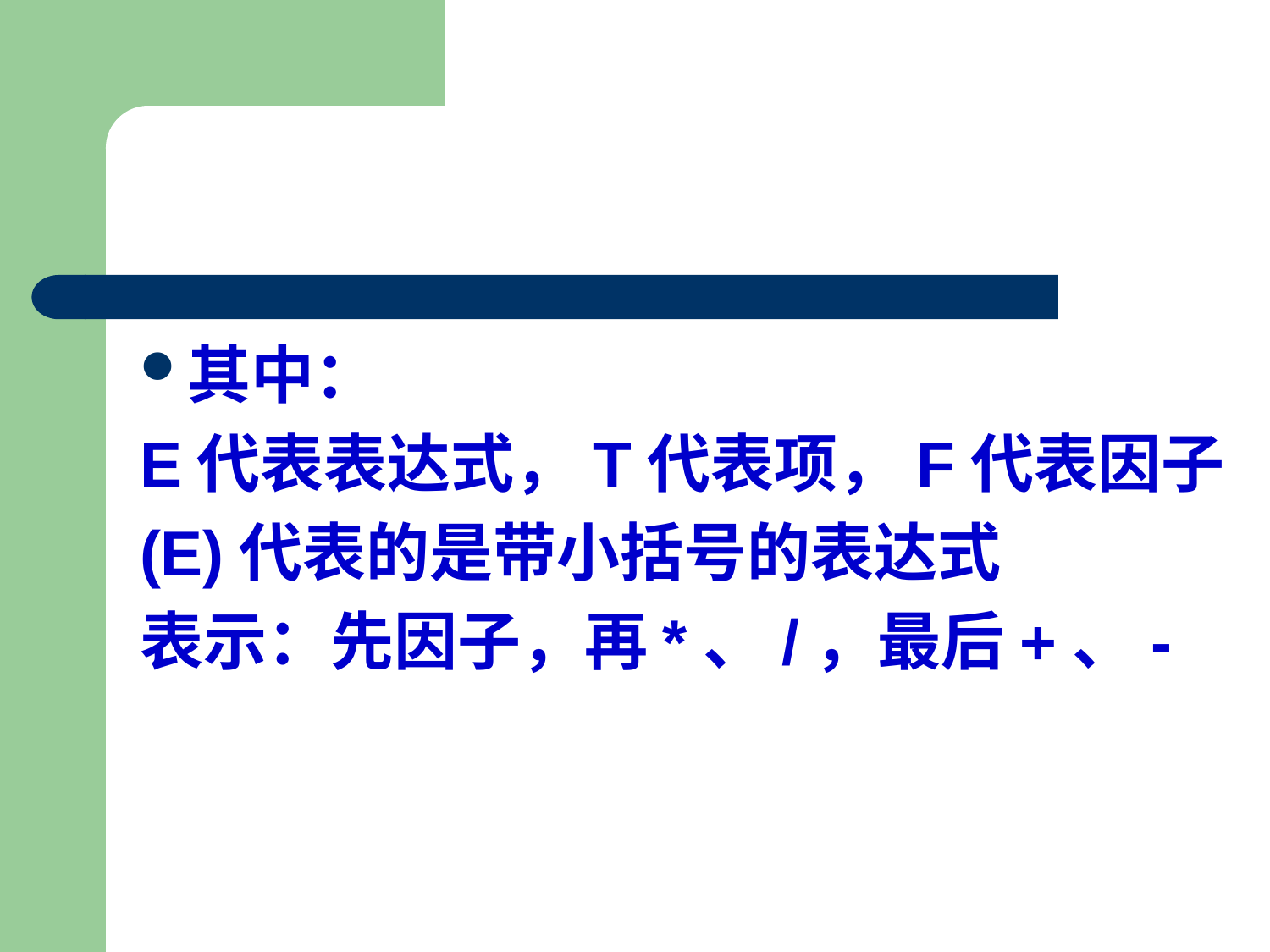

#
其中：
E代表表达式，T代表项，F代表因子
(E)代表的是带小括号的表达式
表示：先因子，再*、/，最后+、-